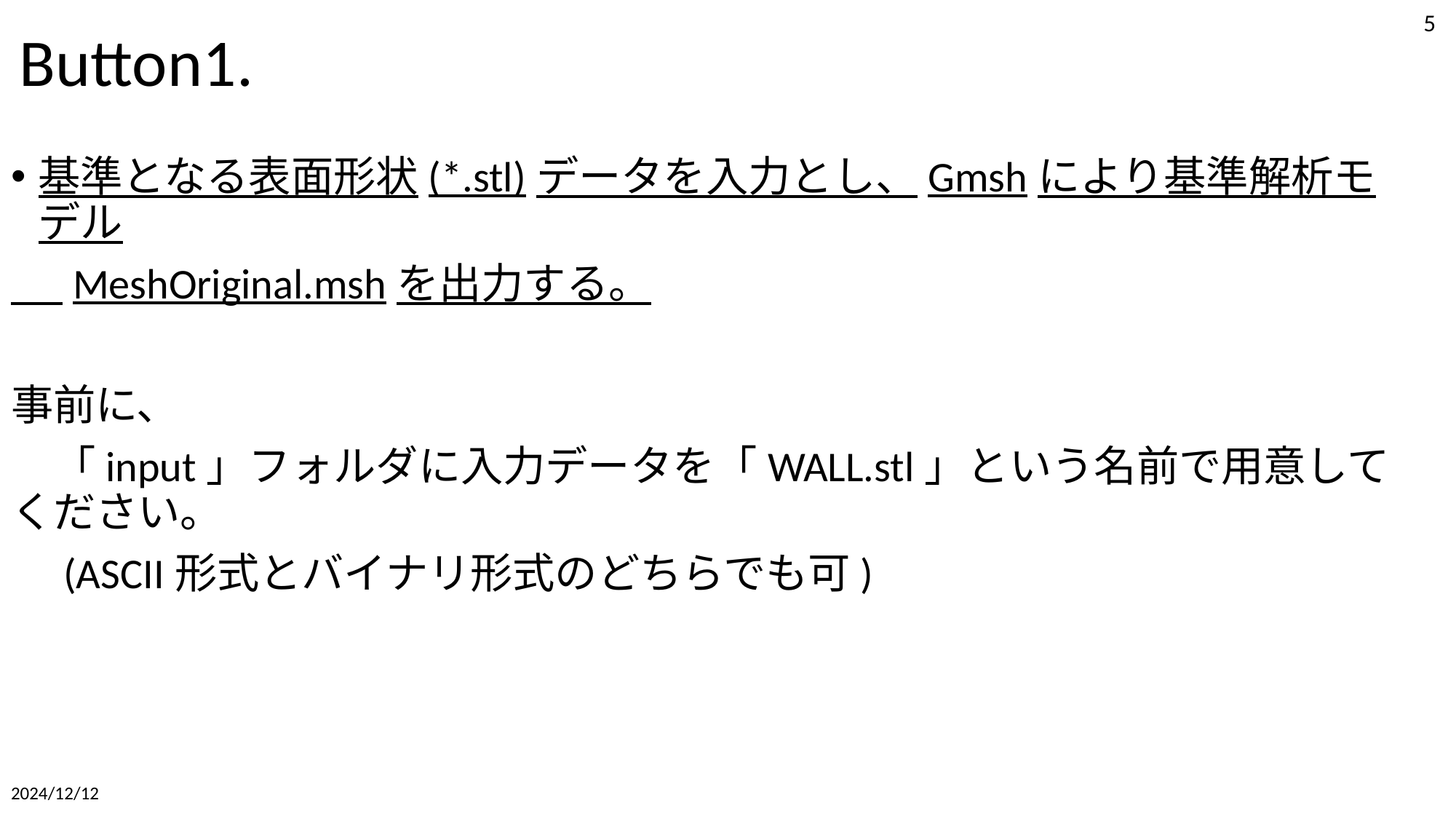

5
# Button1.
基準となる表面形状(*.stl)データを入力とし、Gmshにより基準解析モデル
　 MeshOriginal.mshを出力する。

事前に、
　「input」フォルダに入力データを「WALL.stl」という名前で用意してください。
　(ASCII形式とバイナリ形式のどちらでも可)

2024/12/12